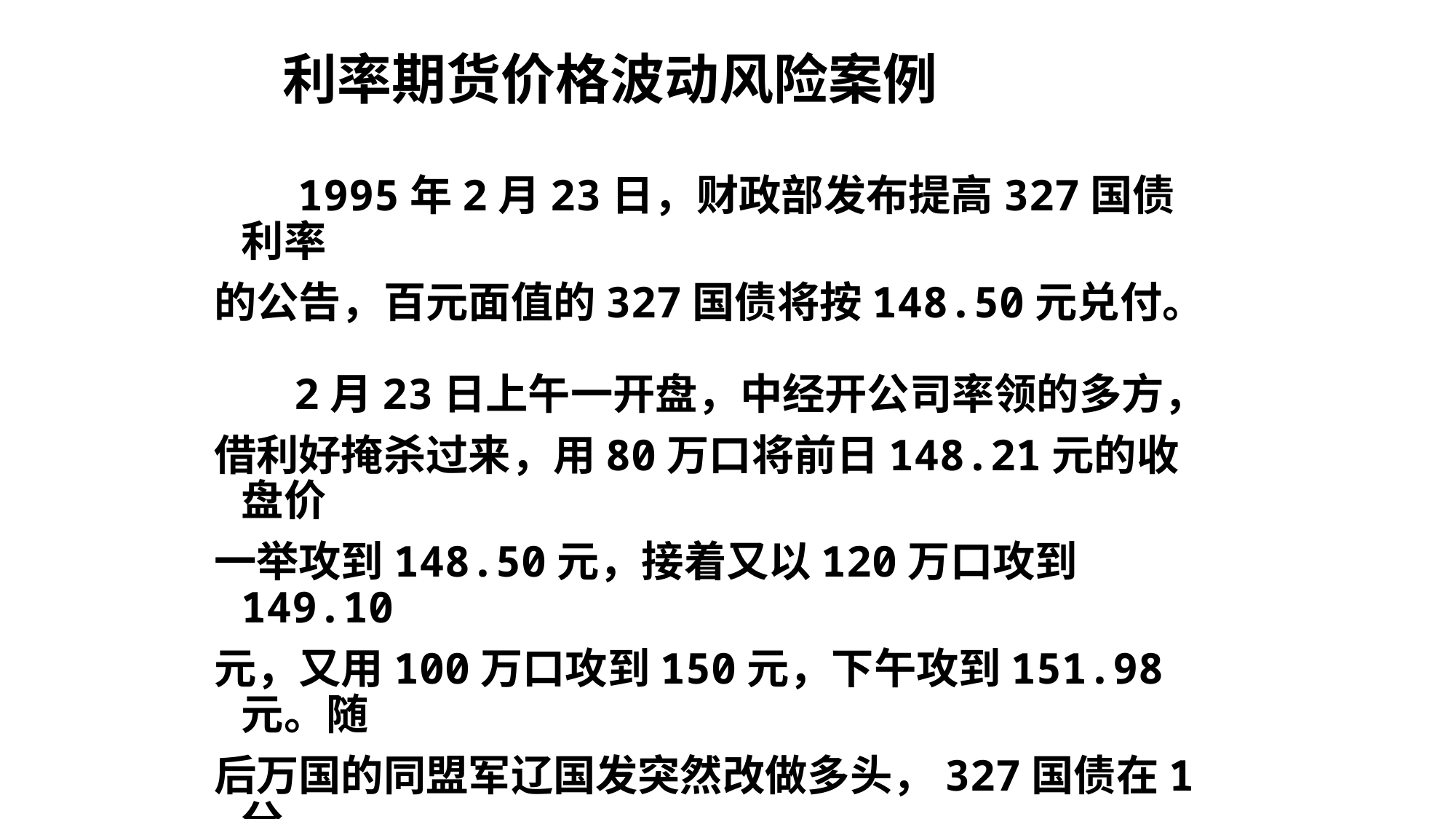

利率期货价格波动风险案例
          1995年2月23日，财政部发布提高327国债利率
的公告，百元面值的327国债将按148.50元兑付。
　2月23日上午一开盘，中经开公司率领的多方，
借利好掩杀过来，用80万口将前日148.21元的收盘价
一举攻到148.50元，接着又以120万口攻到149.10
元，又用100万口攻到150元，下午攻到151.98元。随
后万国的同盟军辽国发突然改做多头，327国债在1分
钟内竟上涨了2元，最高上涨幅度3.77元。